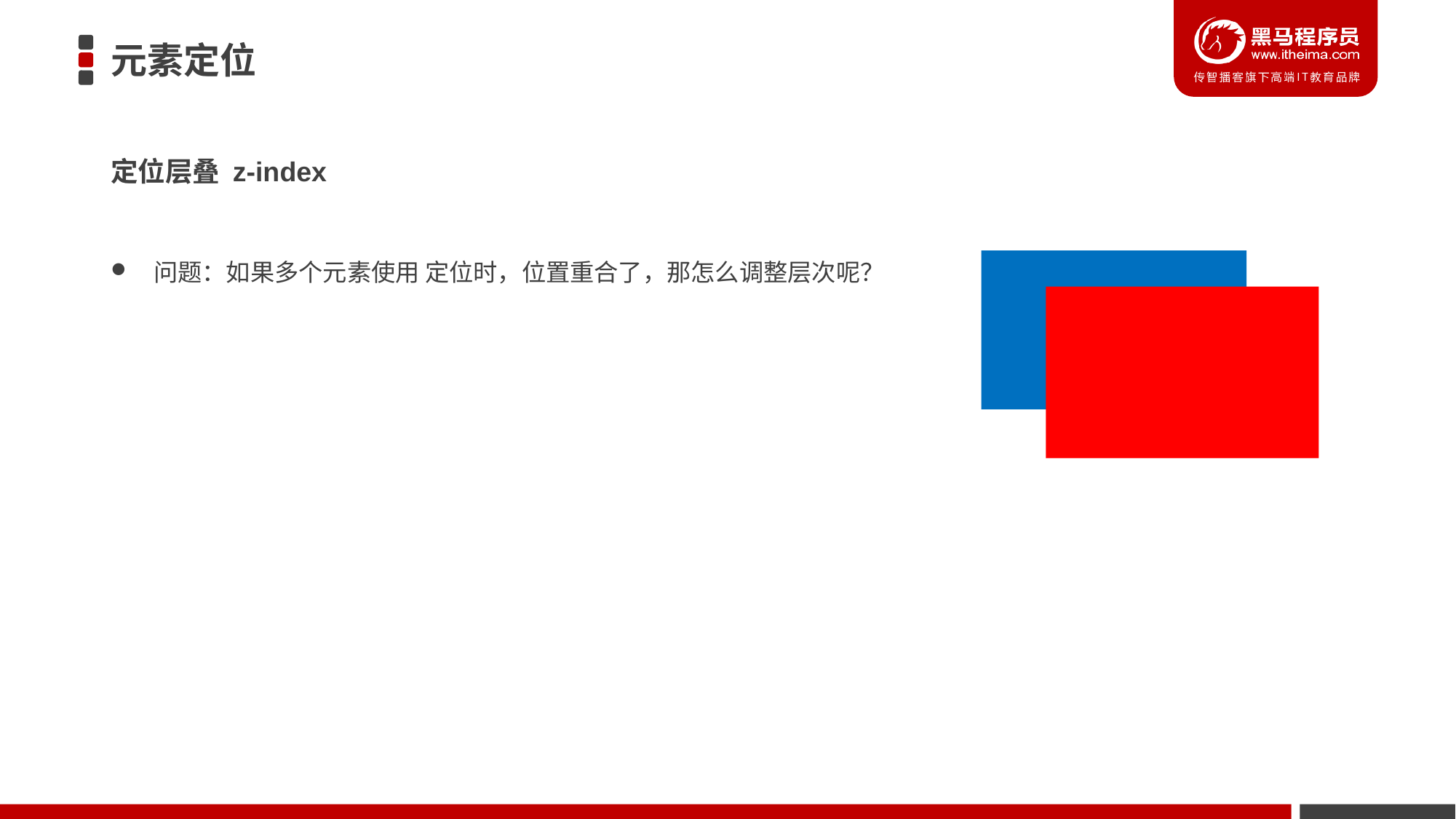

# 元素定位
定位层叠 z-index
问题：如果多个元素使用 定位时，位置重合了，那怎么调整层次呢？